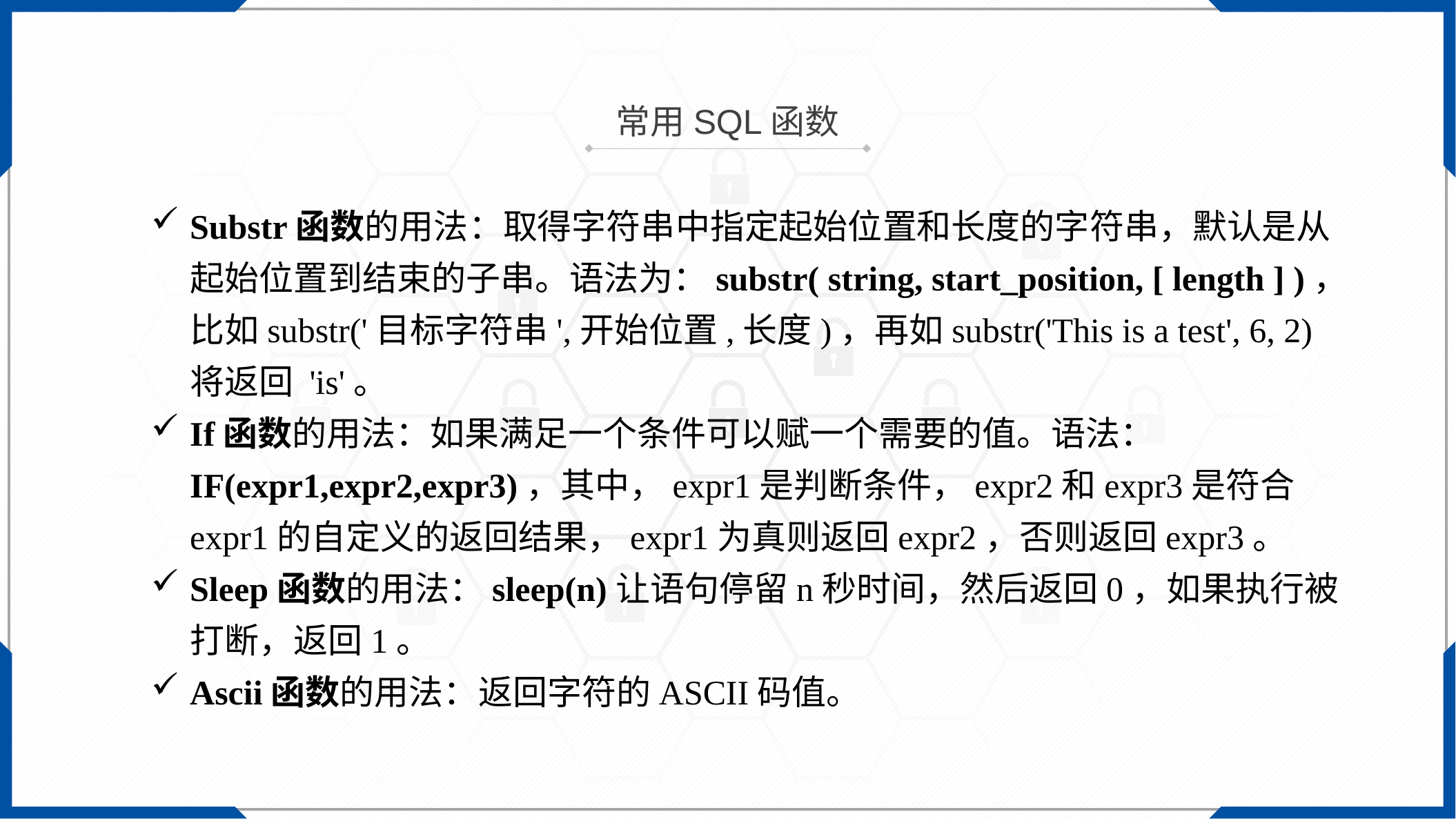

常用SQL函数
Substr函数的用法：取得字符串中指定起始位置和长度的字符串，默认是从起始位置到结束的子串。语法为：substr( string, start_position, [ length ] )，比如substr('目标字符串',开始位置,长度)，再如substr('This is a test', 6, 2) 将返回 'is'。
If函数的用法：如果满足一个条件可以赋一个需要的值。语法：IF(expr1,expr2,expr3)，其中，expr1是判断条件，expr2和expr3是符合expr1的自定义的返回结果，expr1为真则返回expr2，否则返回expr3。
Sleep函数的用法：sleep(n)让语句停留n秒时间，然后返回0，如果执行被打断，返回1。
Ascii函数的用法：返回字符的ASCII码值。